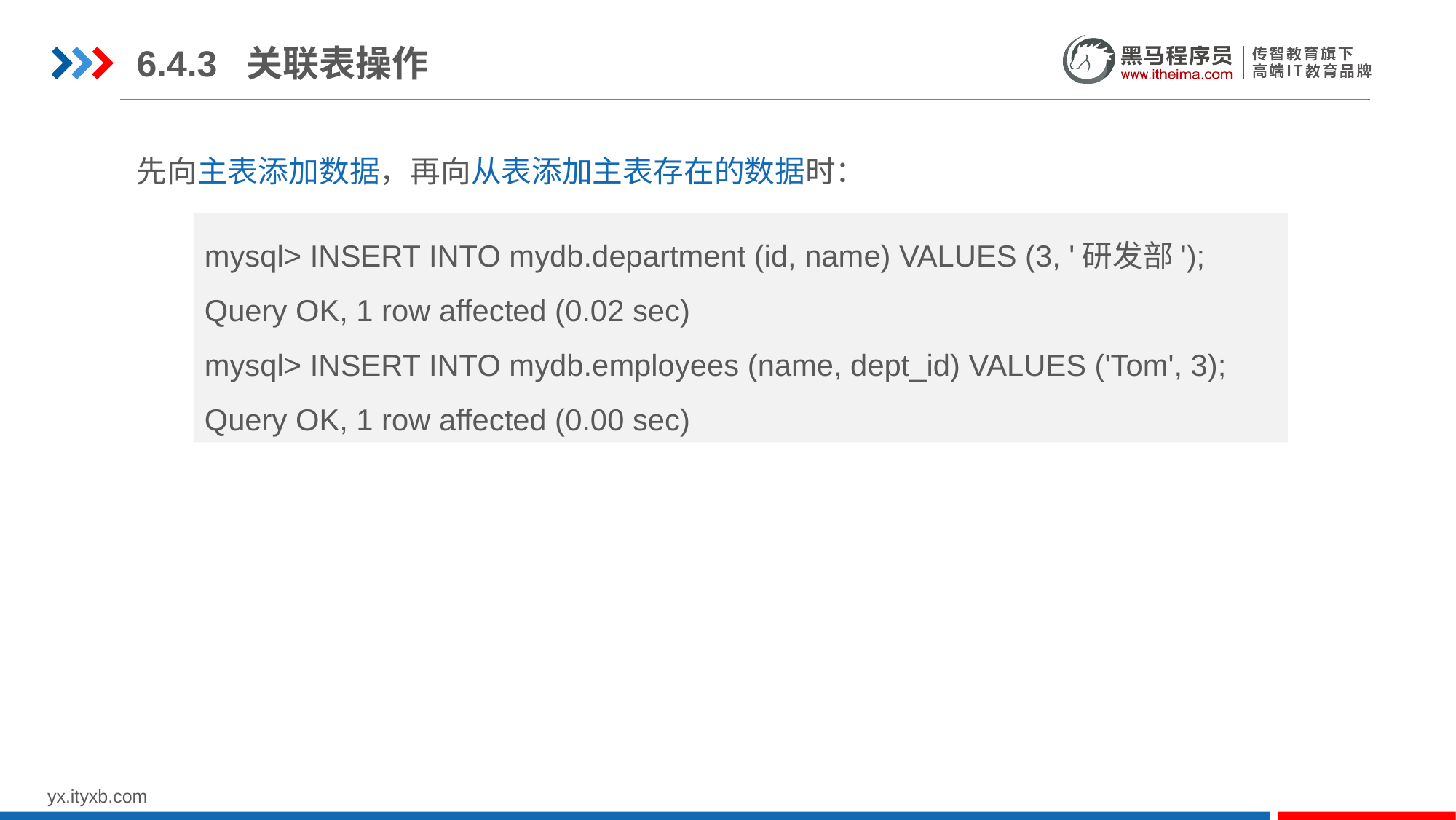

6.4.3  关联表操作
先向主表添加数据，再向从表添加主表存在的数据时：
mysql> INSERT INTO mydb.department (id, name) VALUES (3, '研发部');
Query OK, 1 row affected (0.02 sec)
mysql> INSERT INTO mydb.employees (name, dept_id) VALUES ('Tom', 3);
Query OK, 1 row affected (0.00 sec)